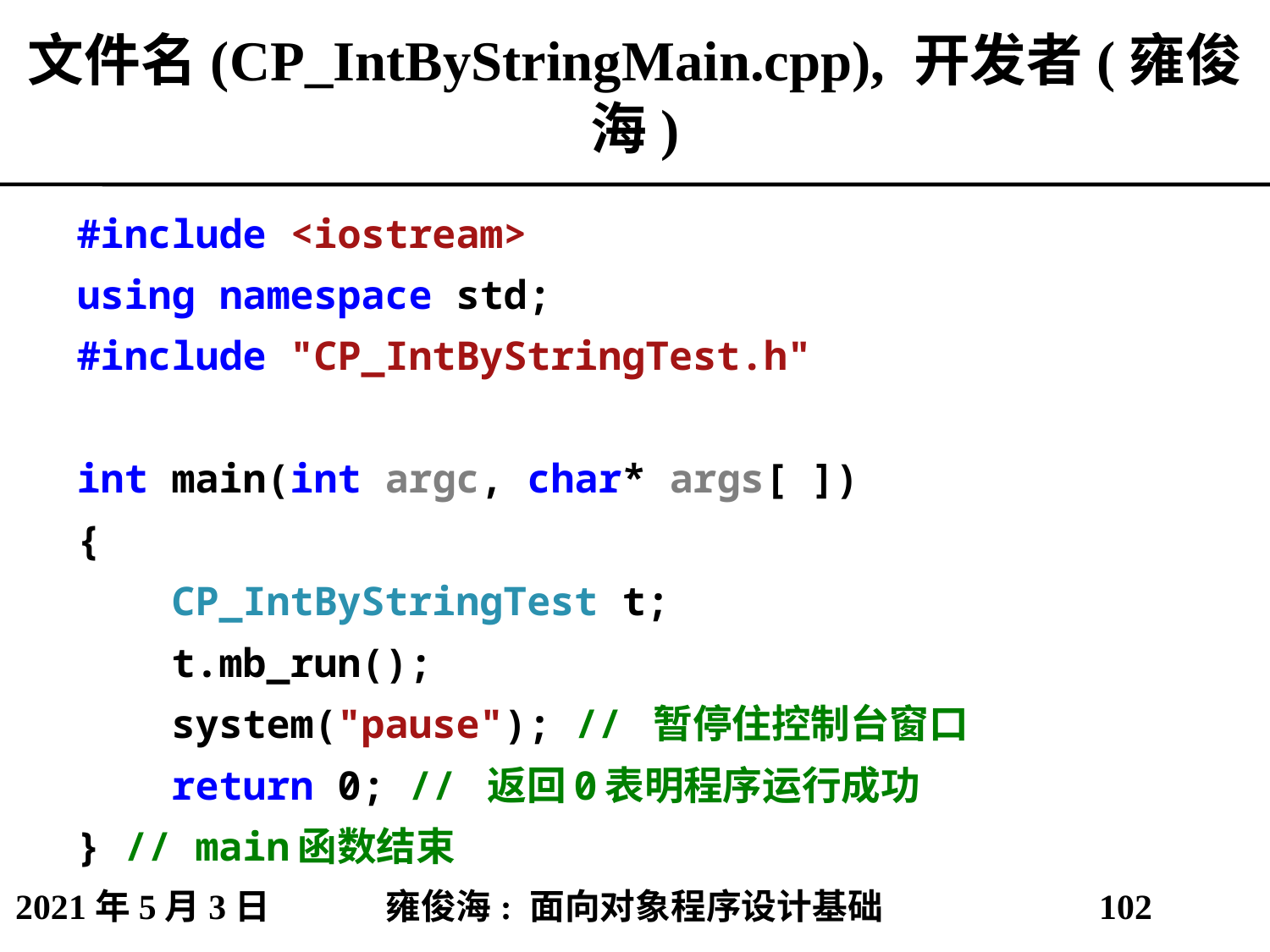

# 文件名(CP_IntByStringMain.cpp), 开发者(雍俊海)

#include <iostream>
using namespace std;
#include "CP_IntByStringTest.h"

int main(int argc, char* args[ ])
{
    CP_IntByStringTest t;
    t.mb_run();
    system("pause"); // 暂停住控制台窗口
    return 0; // 返回0表明程序运行成功
} // main函数结束
2021年5月3日
雍俊海: 面向对象程序设计基础
102